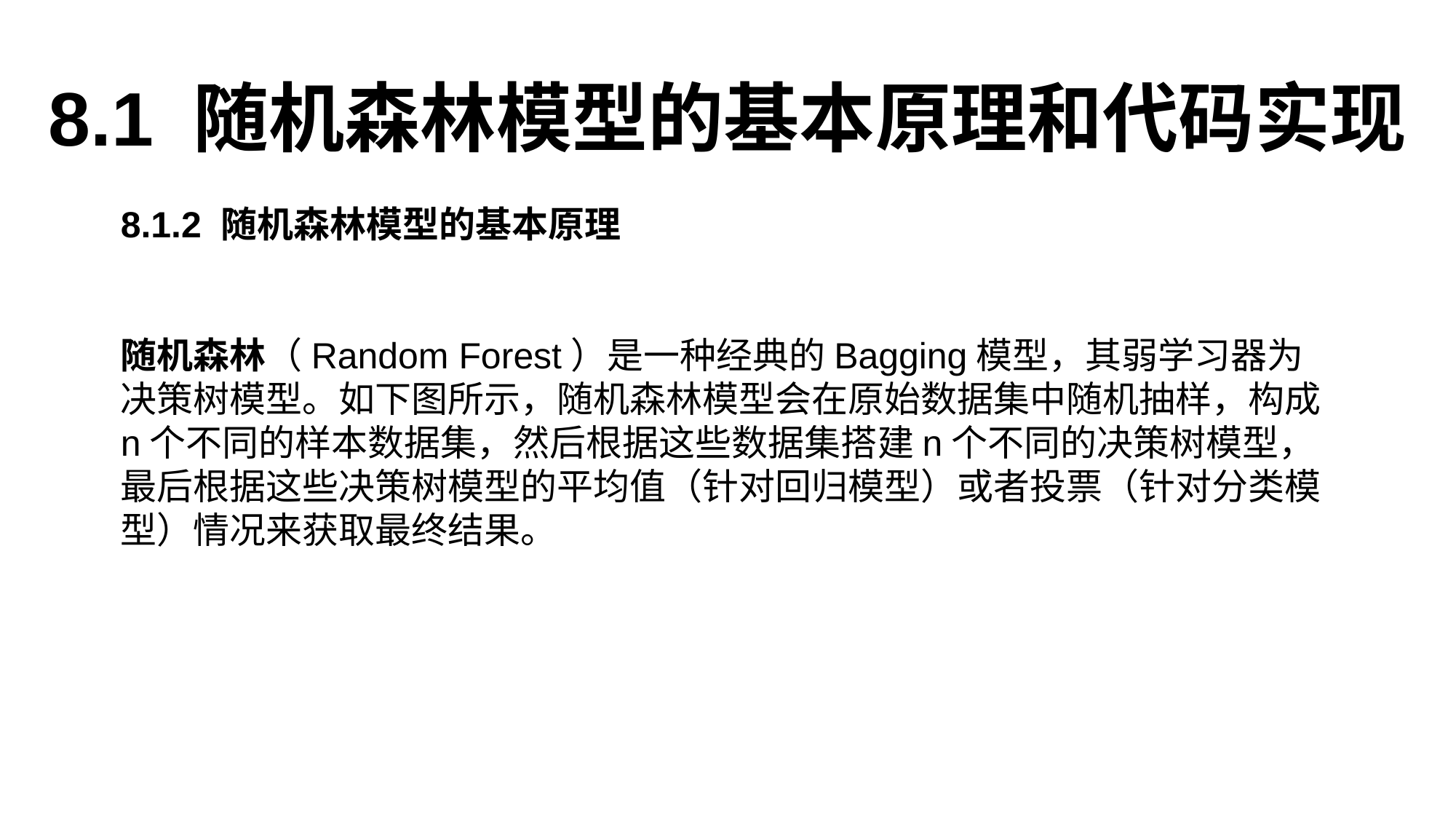

8.1 随机森林模型的基本原理和代码实现
8.1.2 随机森林模型的基本原理

随机森林（Random Forest）是一种经典的Bagging模型，其弱学习器为决策树模型。如下图所示，随机森林模型会在原始数据集中随机抽样，构成n个不同的样本数据集，然后根据这些数据集搭建n个不同的决策树模型，最后根据这些决策树模型的平均值（针对回归模型）或者投票（针对分类模型）情况来获取最终结果。